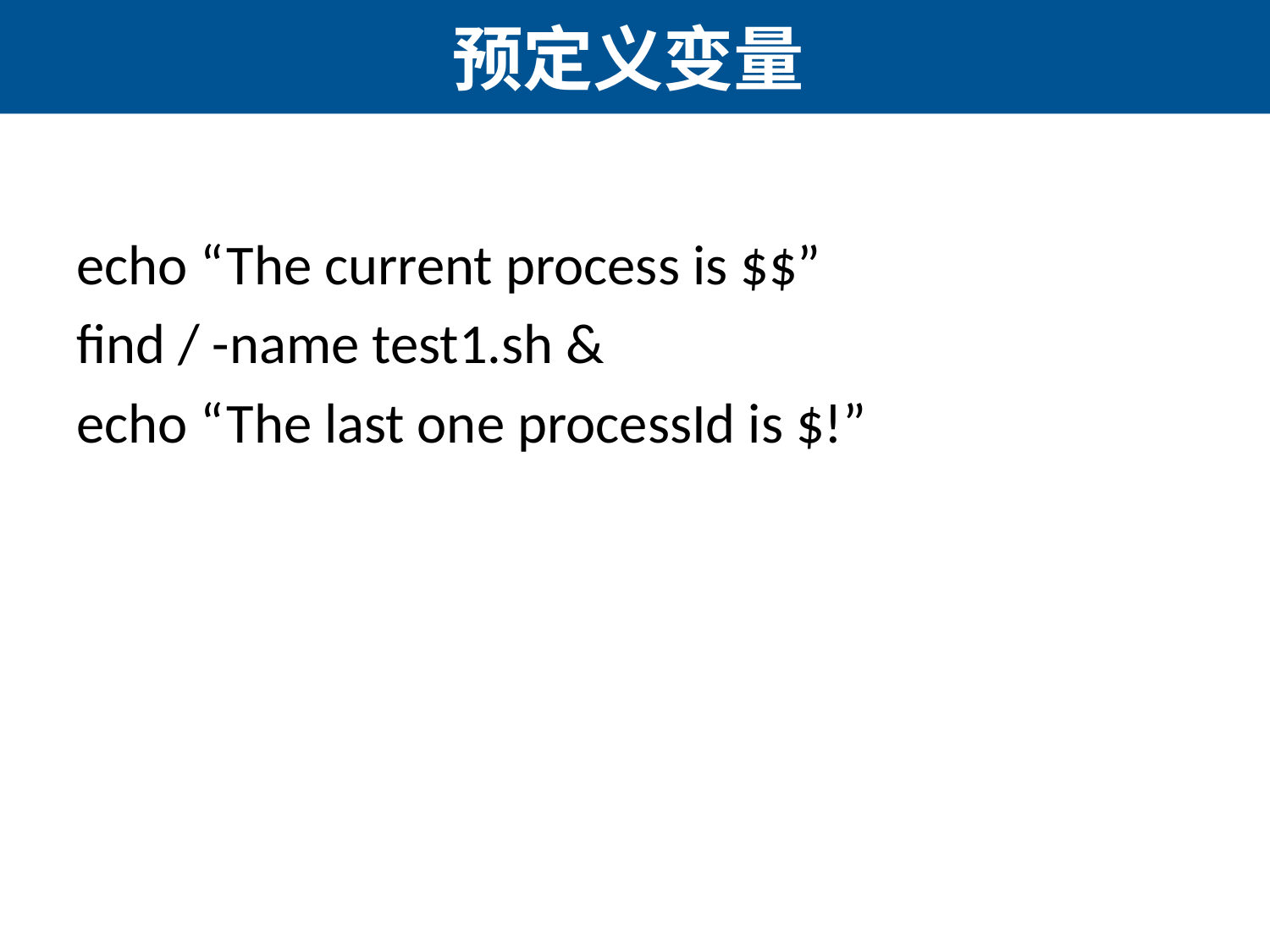

# 预定义变量
echo “The current process is $$”
find / -name test1.sh &
echo “The last one processId is $!”